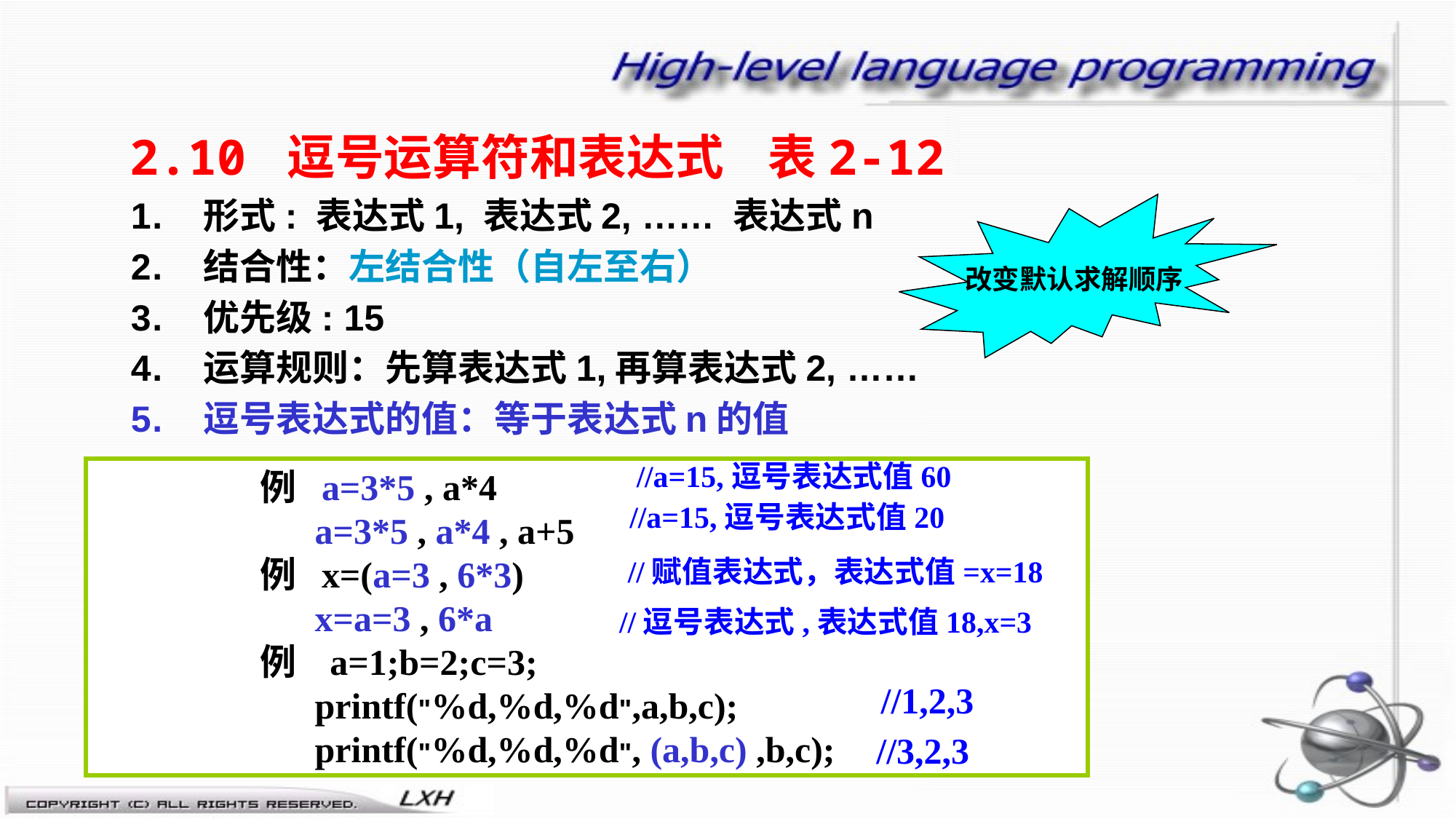

2.10 逗号运算符和表达式    表2-12
形式: 表达式1, 表达式2, …… 表达式n
结合性：左结合性（自左至右）
优先级: 15
运算规则：先算表达式1,再算表达式2, ……
逗号表达式的值：等于表达式n的值

改变默认求解顺序
//a=15,逗号表达式值60
例  a=3*5 , a*4
      a=3*5 , a*4 , a+5
例  x=(a=3 , 6*3)
      x=a=3 , 6*a
例   a=1;b=2;c=3;
      printf("%d,%d,%d",a,b,c);
      printf("%d,%d,%d", (a,b,c) ,b,c);
//a=15,逗号表达式值20
      //赋值表达式，表达式值=x=18
      //逗号表达式,表达式值18,x=3
//1,2,3
//3,2,3